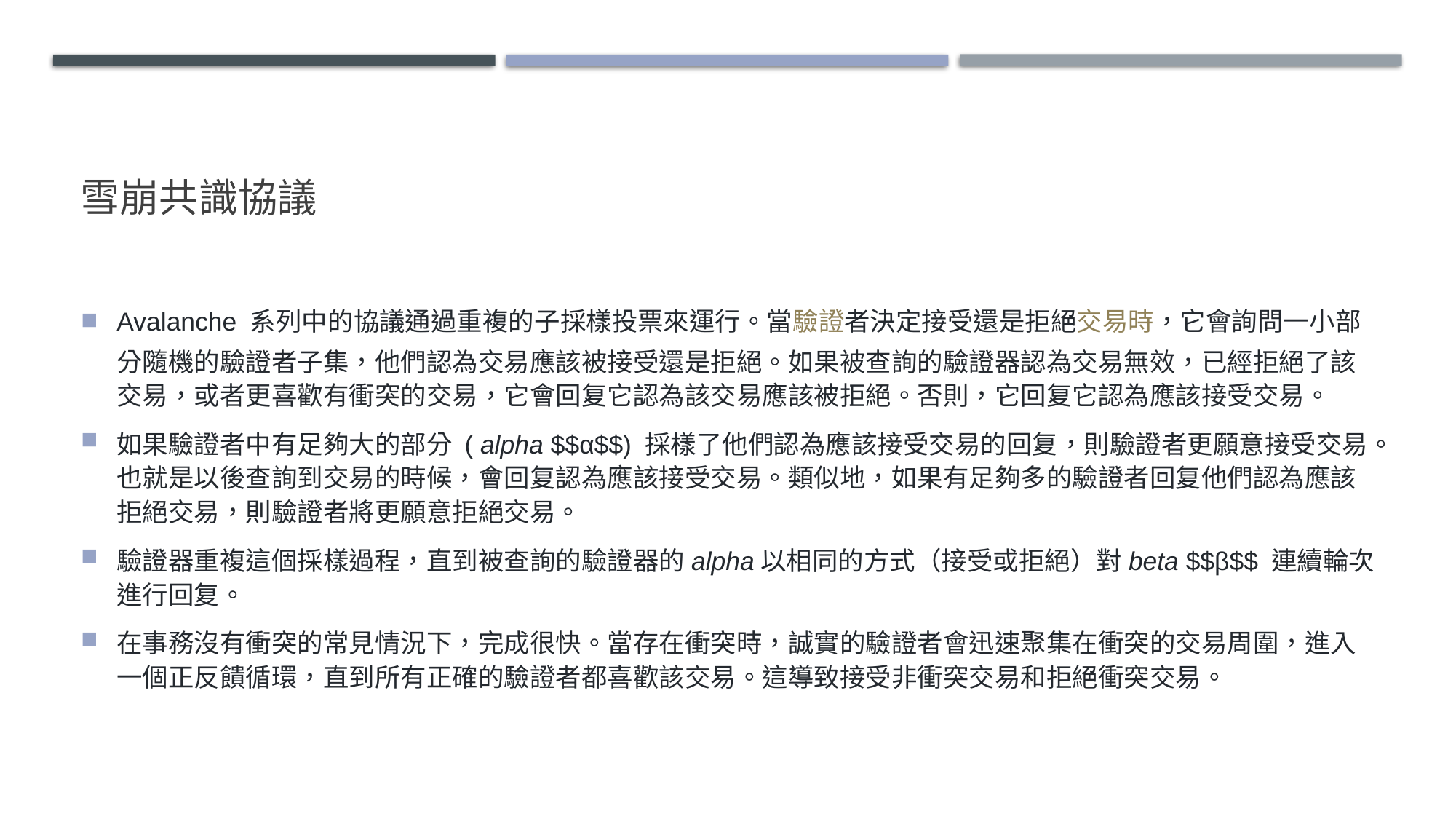

# 雪崩共識協議
Avalanche 系列中的協議通過重複的子採樣投票來運行。當驗證者決定接受還是拒絕交易時，它會詢問一小部分隨機的驗證者子集，他們認為交易應該被接受還是拒絕。如果被查詢的驗證器認為交易無效，已經拒絕了該交易，或者更喜歡有衝突的交易，它會回复它認為該交易應該被拒絕。否則，它回复它認為應該接受交易。
如果驗證者中有足夠大的部分 ( alpha $$α$$) 採樣了他們認為應該接受交易的回复，則驗證者更願意接受交易。也就是以後查詢到交易的時候，會回复認為應該接受交易。類似地，如果有足夠多的驗證者回复他們認為應該拒絕交易，則驗證者將更願意拒絕交易。
驗證器重複這個採樣過程，直到被查詢的驗證器的alpha以相同的方式（接受或​​拒絕）對beta $$β$$ 連續輪次進行回复。
在事務沒有衝突的常見情況下，完成很快。當存在衝突時，誠實的驗證者會迅速聚集在衝突的交易周圍，進入一個正反饋循環，直到所有正確的驗證者都喜歡該交易。這導致接受非衝突交易和拒絕衝突交易。